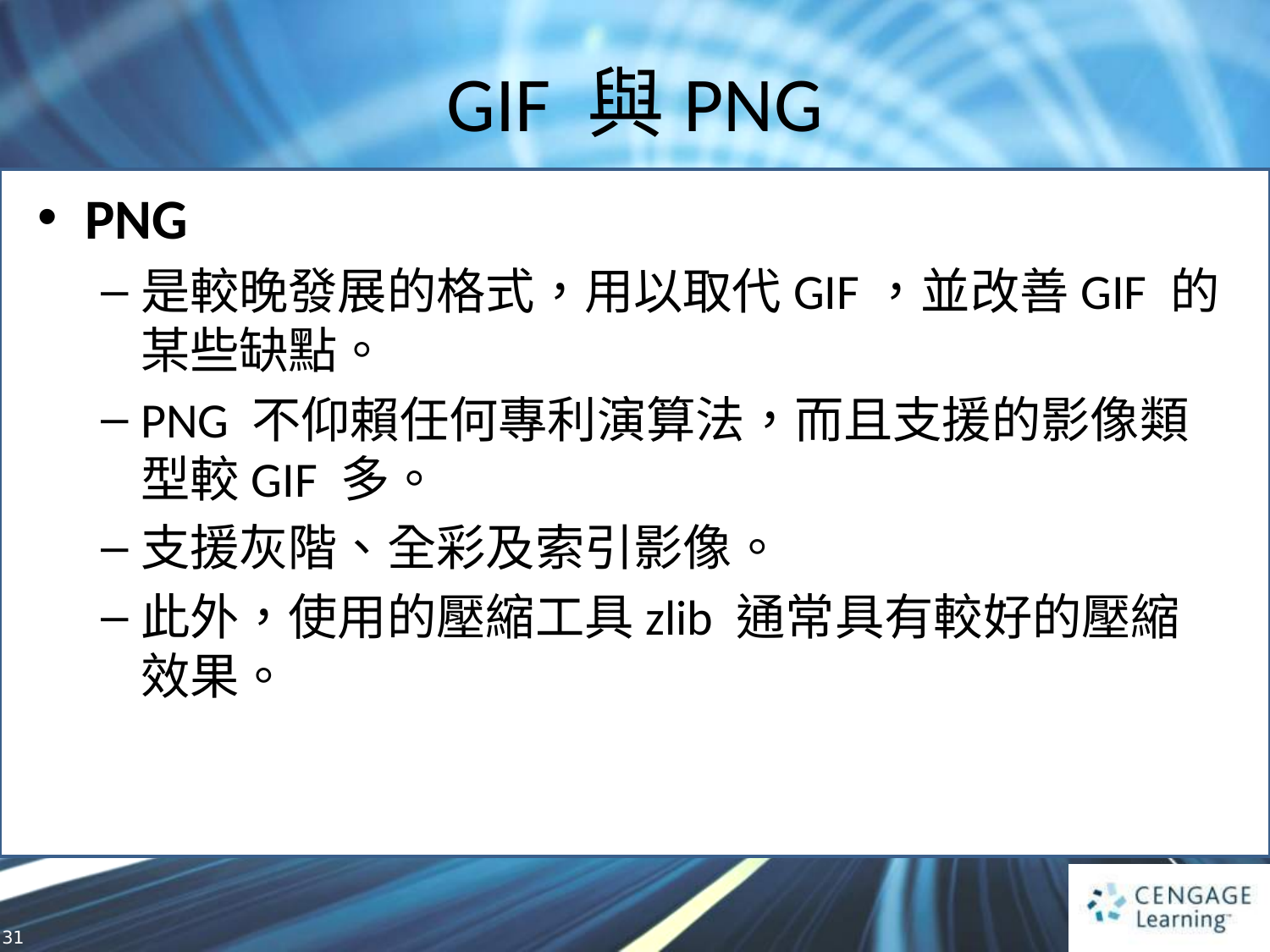

# GIF 與PNG
PNG
是較晚發展的格式，用以取代GIF，並改善GIF 的某些缺點。
PNG 不仰賴任何專利演算法，而且支援的影像類型較GIF 多。
支援灰階、全彩及索引影像。
此外，使用的壓縮工具zlib 通常具有較好的壓縮效果。